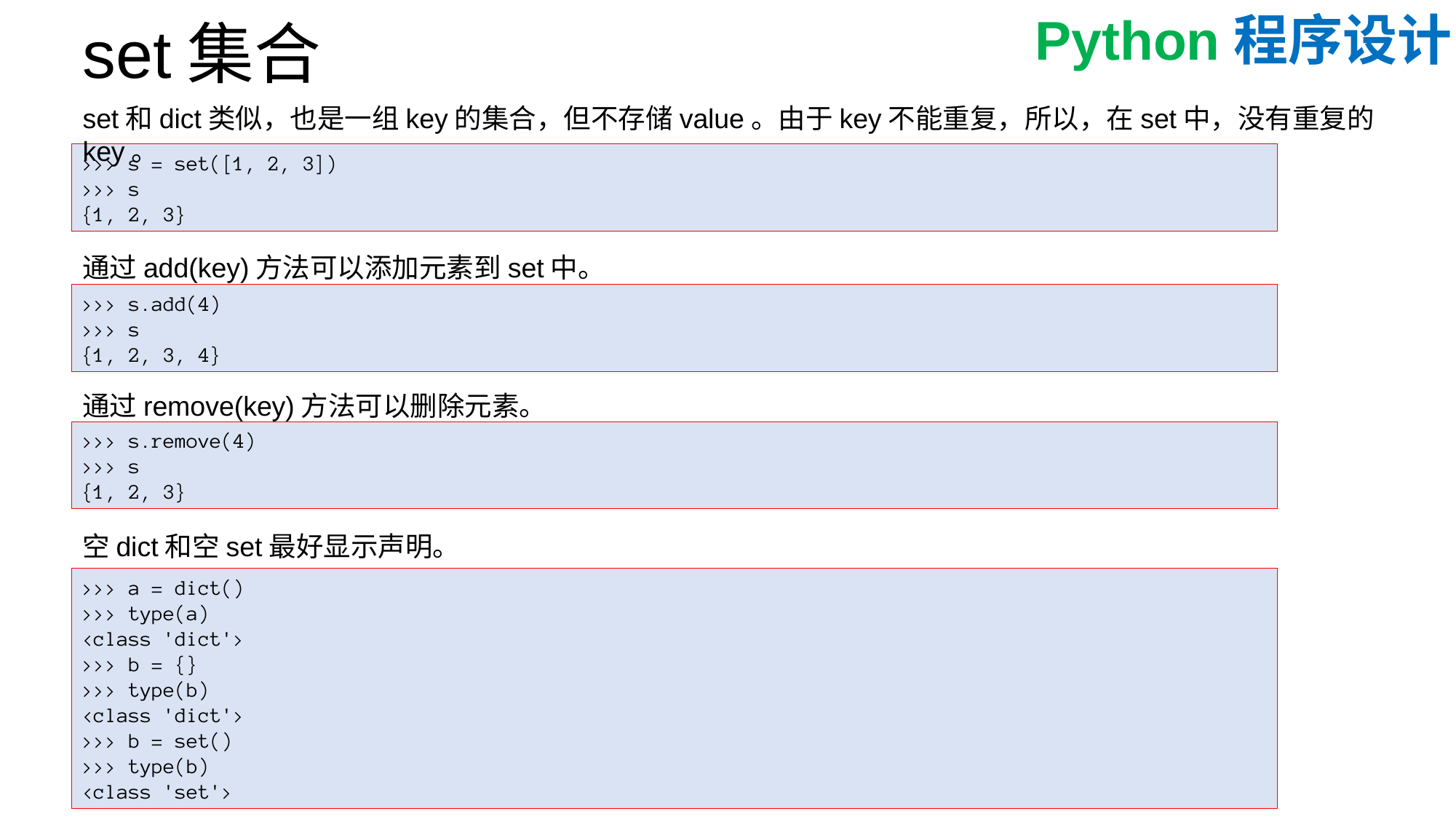

# set集合
set和dict类似，也是一组key的集合，但不存储value。由于key不能重复，所以，在set中，没有重复的key。
>>> s = set([1, 2, 3])
>>> s
{1, 2, 3}
通过add(key)方法可以添加元素到set中。
>>> s.add(4)
>>> s
{1, 2, 3, 4}
通过remove(key)方法可以删除元素。
>>> s.remove(4)
>>> s
{1, 2, 3}
空dict和空set最好显示声明。
>>> a = dict()
>>> type(a)
<class 'dict'>
>>> b = {}
>>> type(b)
<class 'dict'>
>>> b = set()
>>> type(b)
<class 'set'>
22